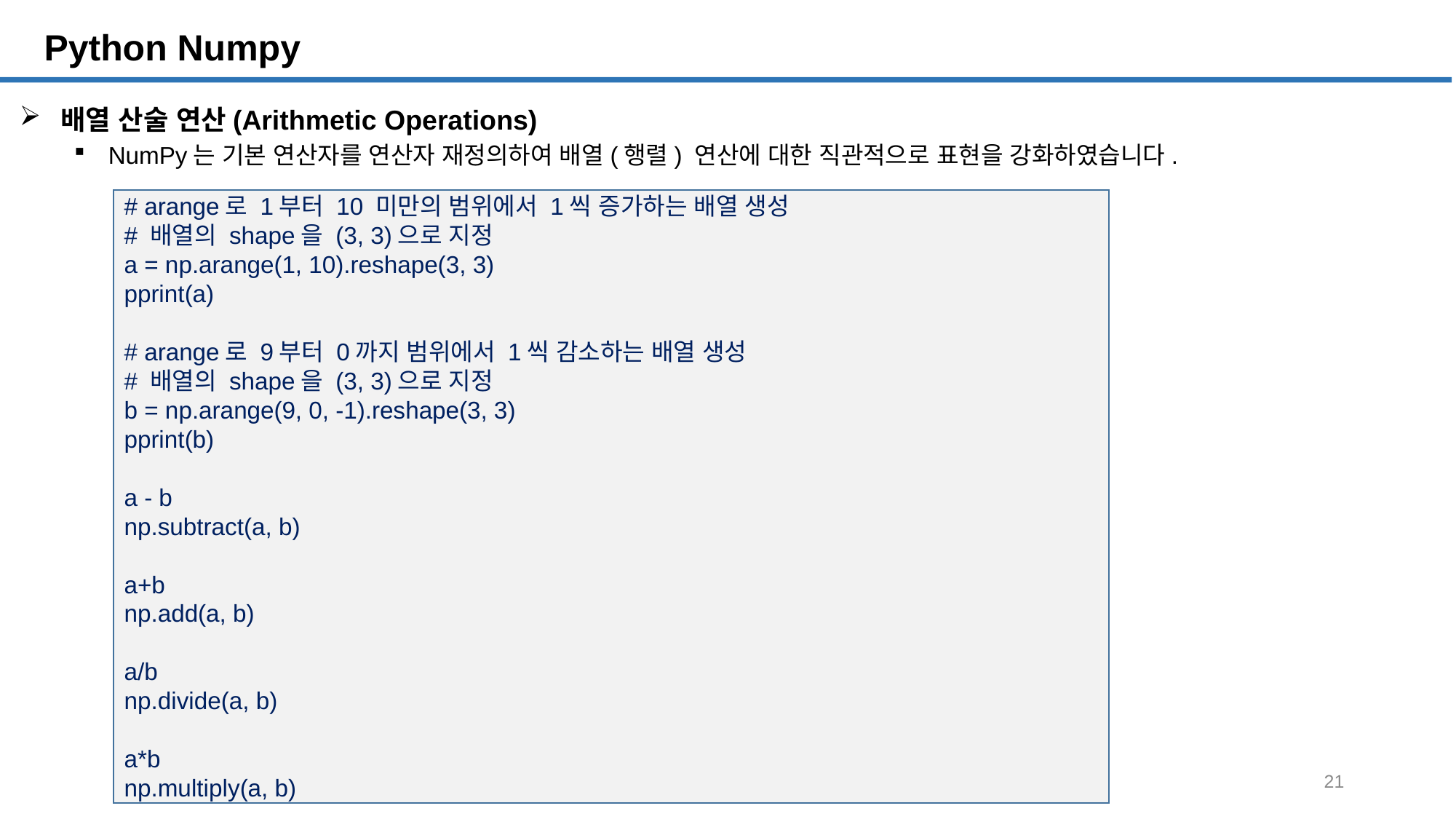

SQL 튜닝 개요
# Python Numpy

배열 산술 연산(Arithmetic Operations)
NumPy는 기본 연산자를 연산자 재정의하여 배열(행렬) 연산에 대한 직관적으로 표현을 강화하였습니다.
# arange로 1부터 10 미만의 범위에서 1씩 증가하는 배열 생성
# 배열의 shape을 (3, 3)으로 지정
a = np.arange(1, 10).reshape(3, 3)
pprint(a)

# arange로 9부터 0까지 범위에서 1씩 감소하는 배열 생성
# 배열의 shape을 (3, 3)으로 지정
b = np.arange(9, 0, -1).reshape(3, 3)
pprint(b)

a - b
np.subtract(a, b)

a+b
np.add(a, b)

a/b
np.divide(a, b)

a*b
np.multiply(a, b)
21